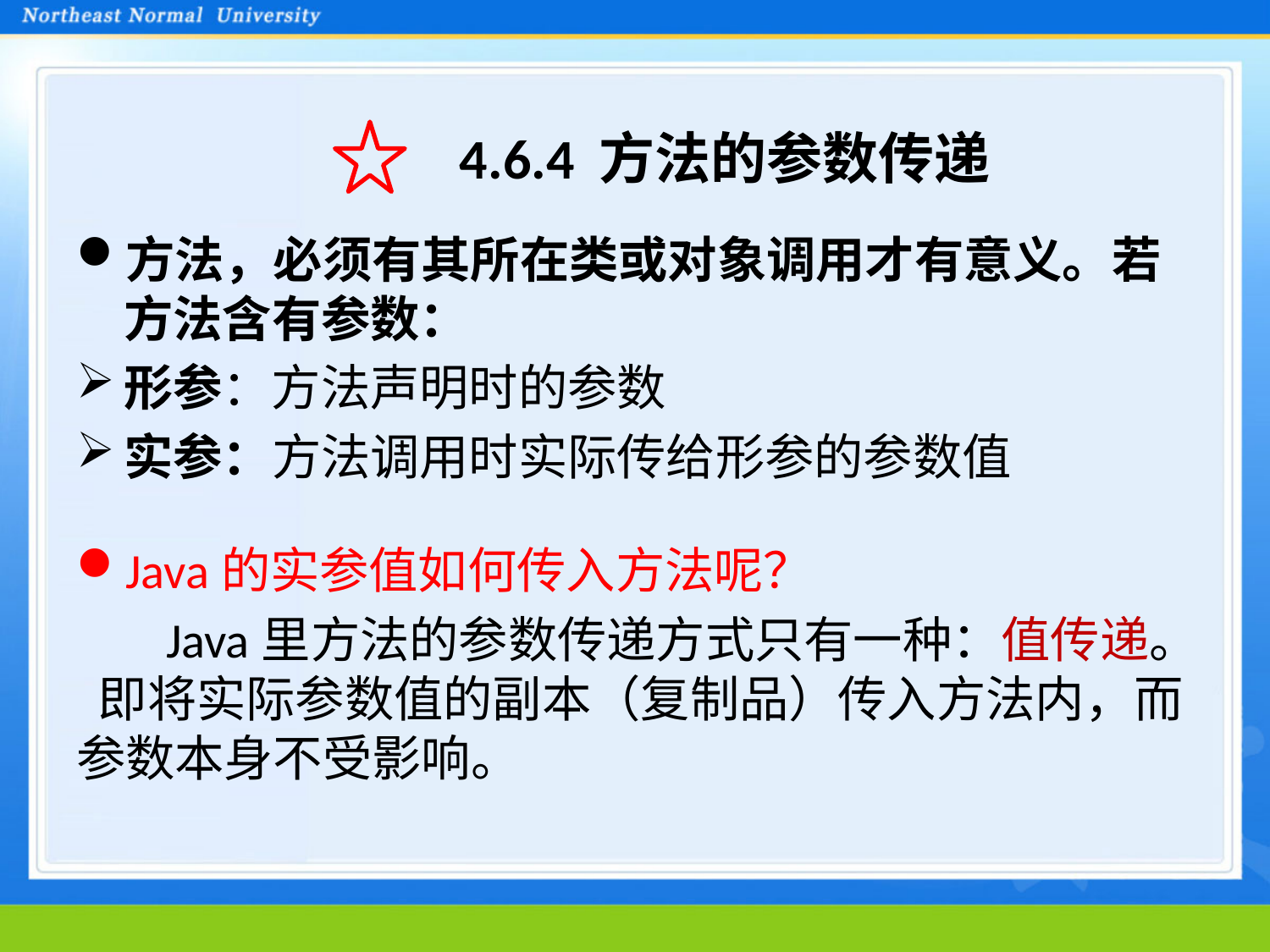

# 4.6.4 方法的参数传递

方法，必须有其所在类或对象调用才有意义。若方法含有参数：
形参：方法声明时的参数
实参：方法调用时实际传给形参的参数值

Java的实参值如何传入方法呢？
        Java里方法的参数传递方式只有一种：值传递。  即将实际参数值的副本（复制品）传入方法内，而参数本身不受影响。